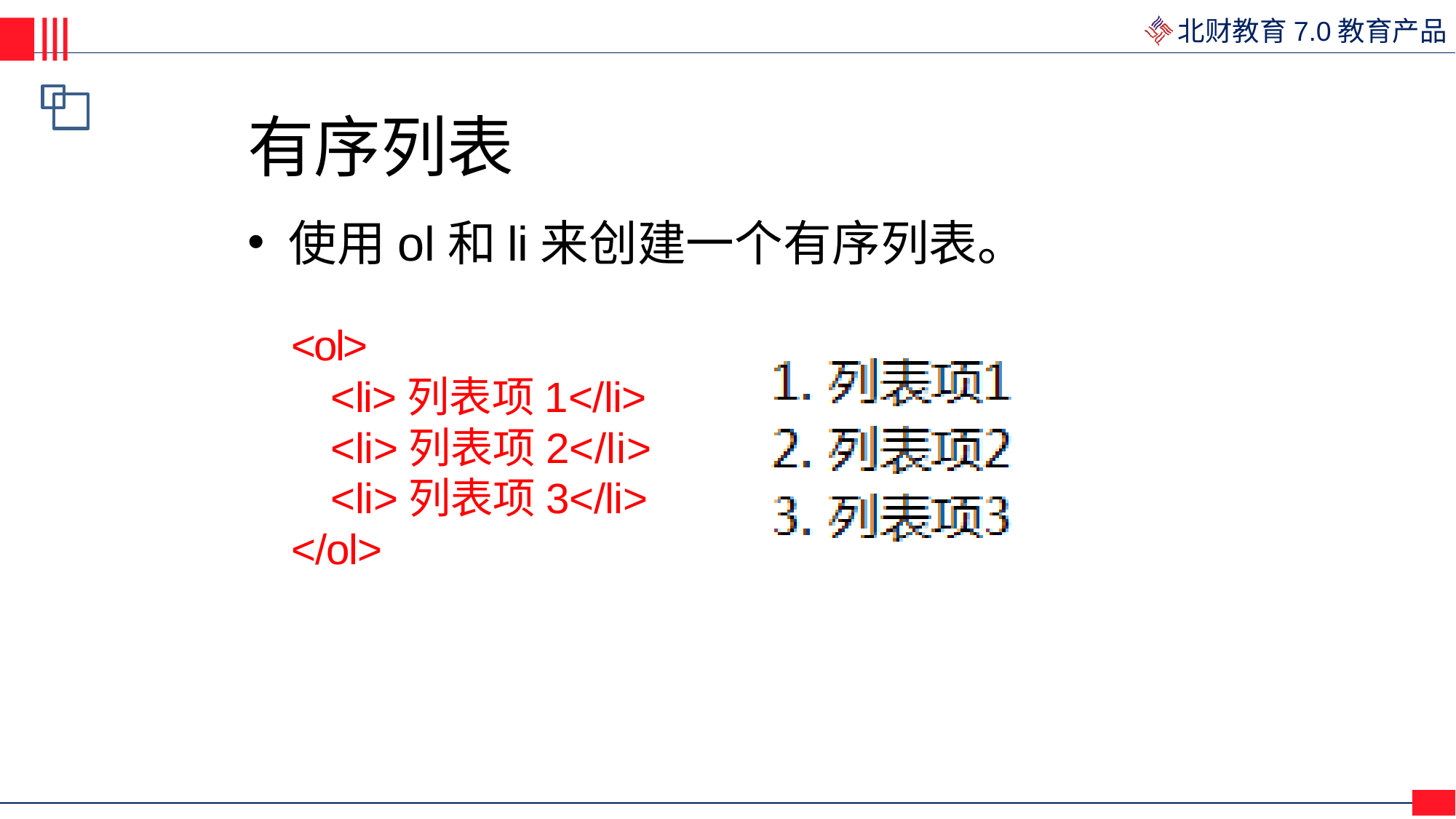

# 有序列表
使用ol和li来创建一个有序列表。
<ol>
<li>列表项1</li>
<li>列表项2</li>
<li>列表项3</li>
</ol>